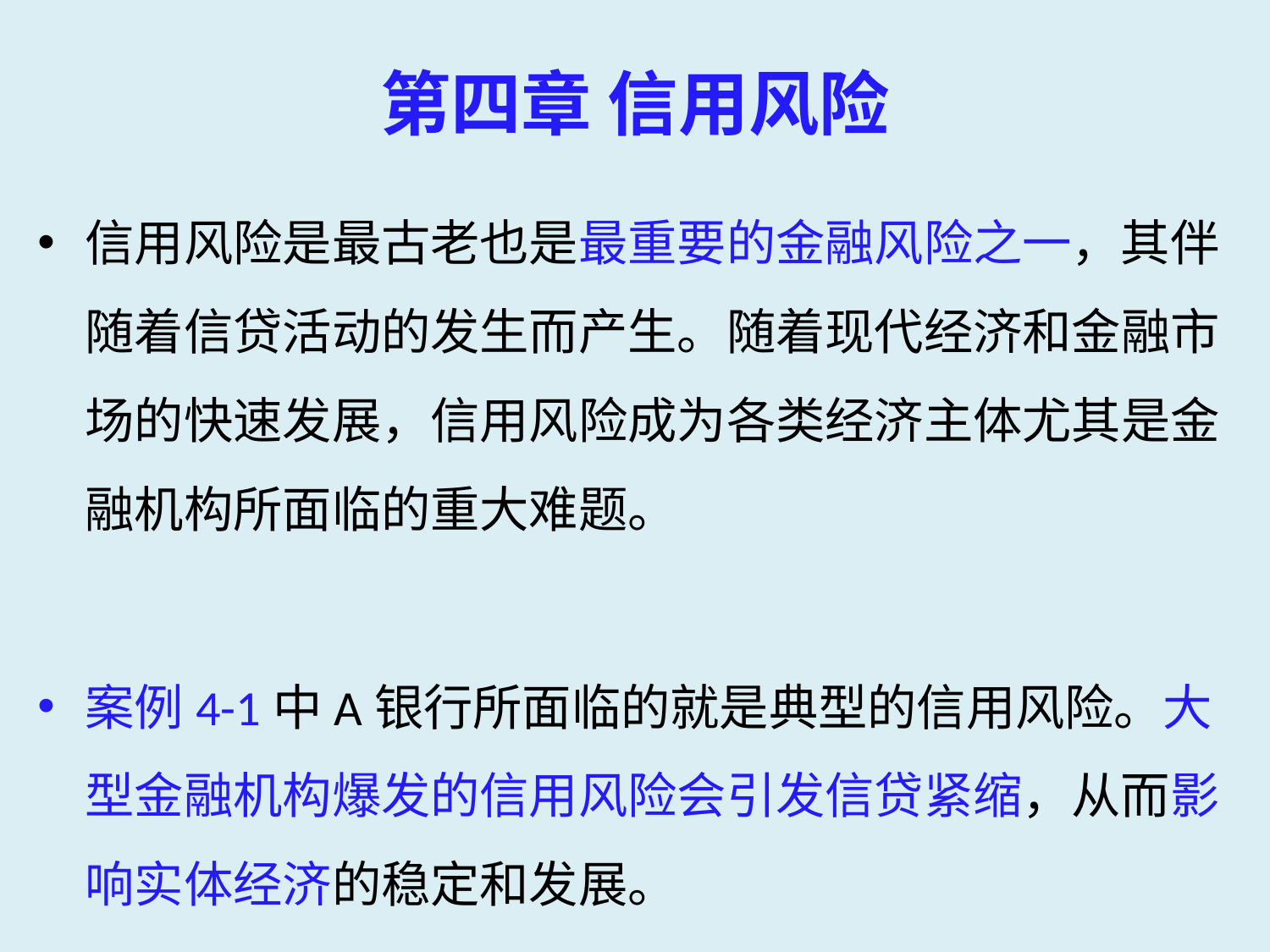

# 第四章 信用风险
信用风险是最古老也是最重要的金融风险之一，其伴随着信贷活动的发生而产生。随着现代经济和金融市场的快速发展，信用风险成为各类经济主体尤其是金融机构所面临的重大难题。

案例4-1中A银行所面临的就是典型的信用风险。大型金融机构爆发的信用风险会引发信贷紧缩，从而影响实体经济的稳定和发展。